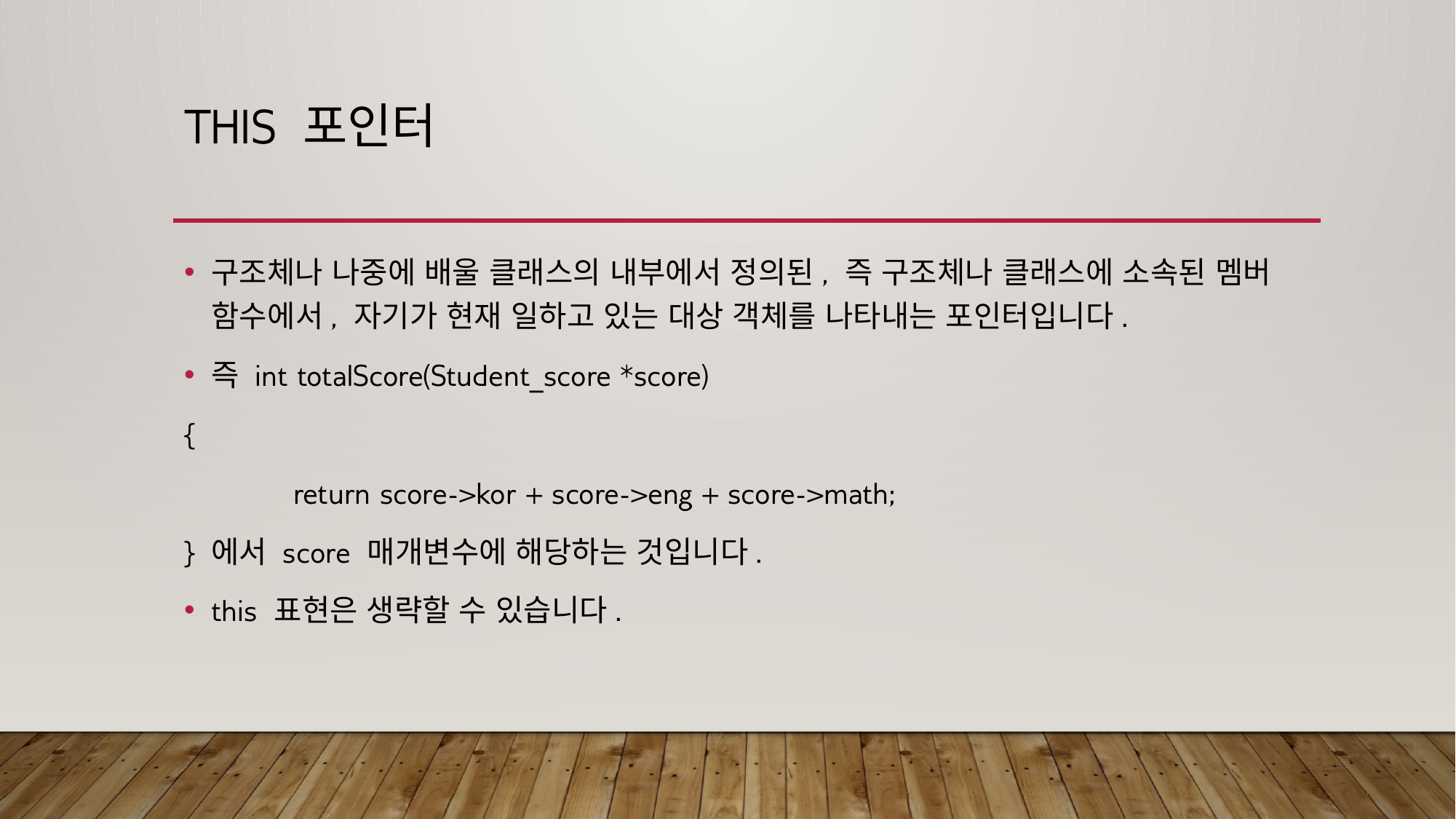

# this 포인터
구조체나 나중에 배울 클래스의 내부에서 정의된, 즉 구조체나 클래스에 소속된 멤버 함수에서, 자기가 현재 일하고 있는 대상 객체를 나타내는 포인터입니다.
즉 int totalScore(Student_score *score)
{
	return score->kor + score->eng + score->math;
} 에서 score 매개변수에 해당하는 것입니다.
this 표현은 생략할 수 있습니다.